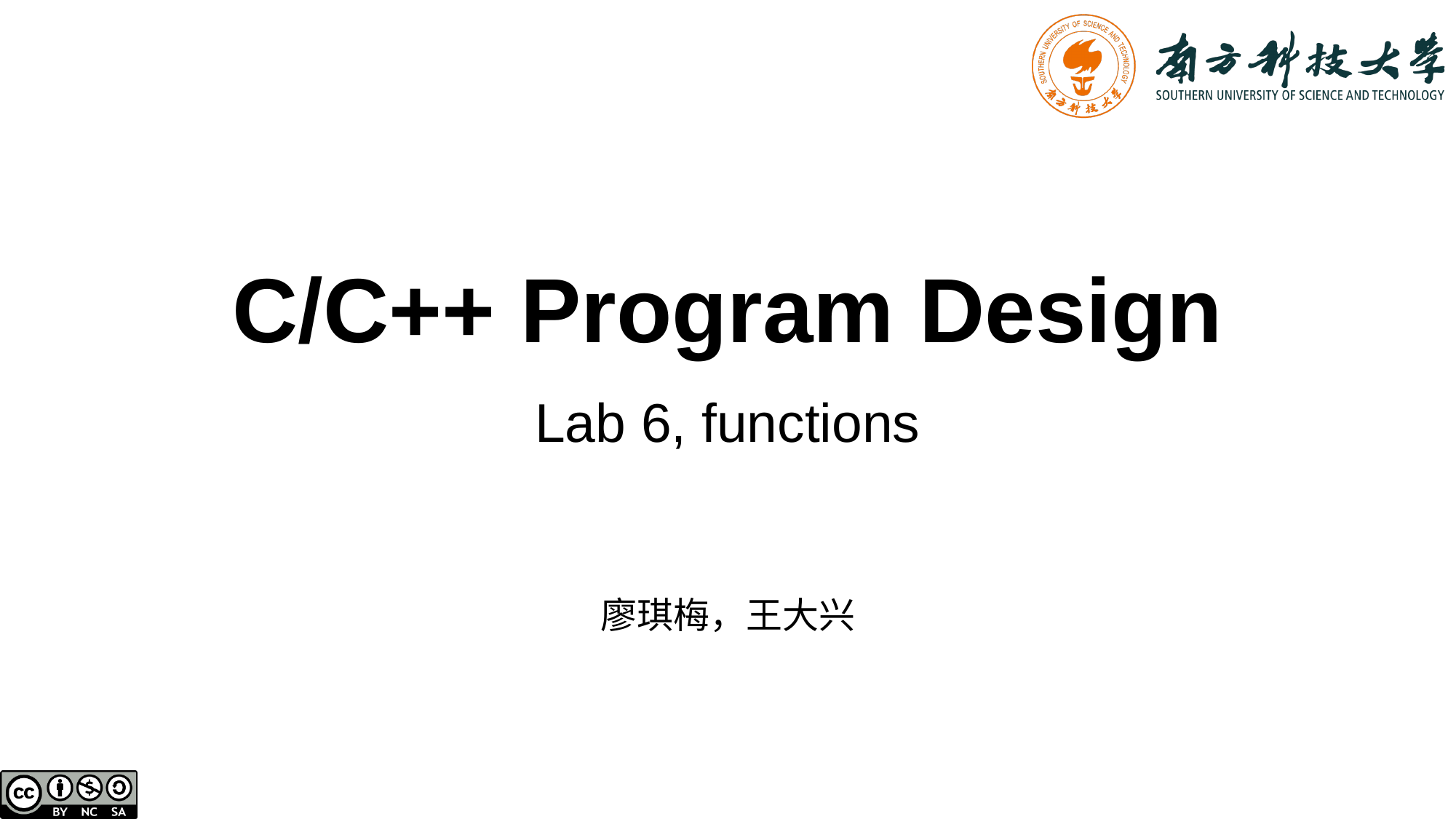

# C/C++ Program Design
Lab 6, functions

廖琪梅，王大兴